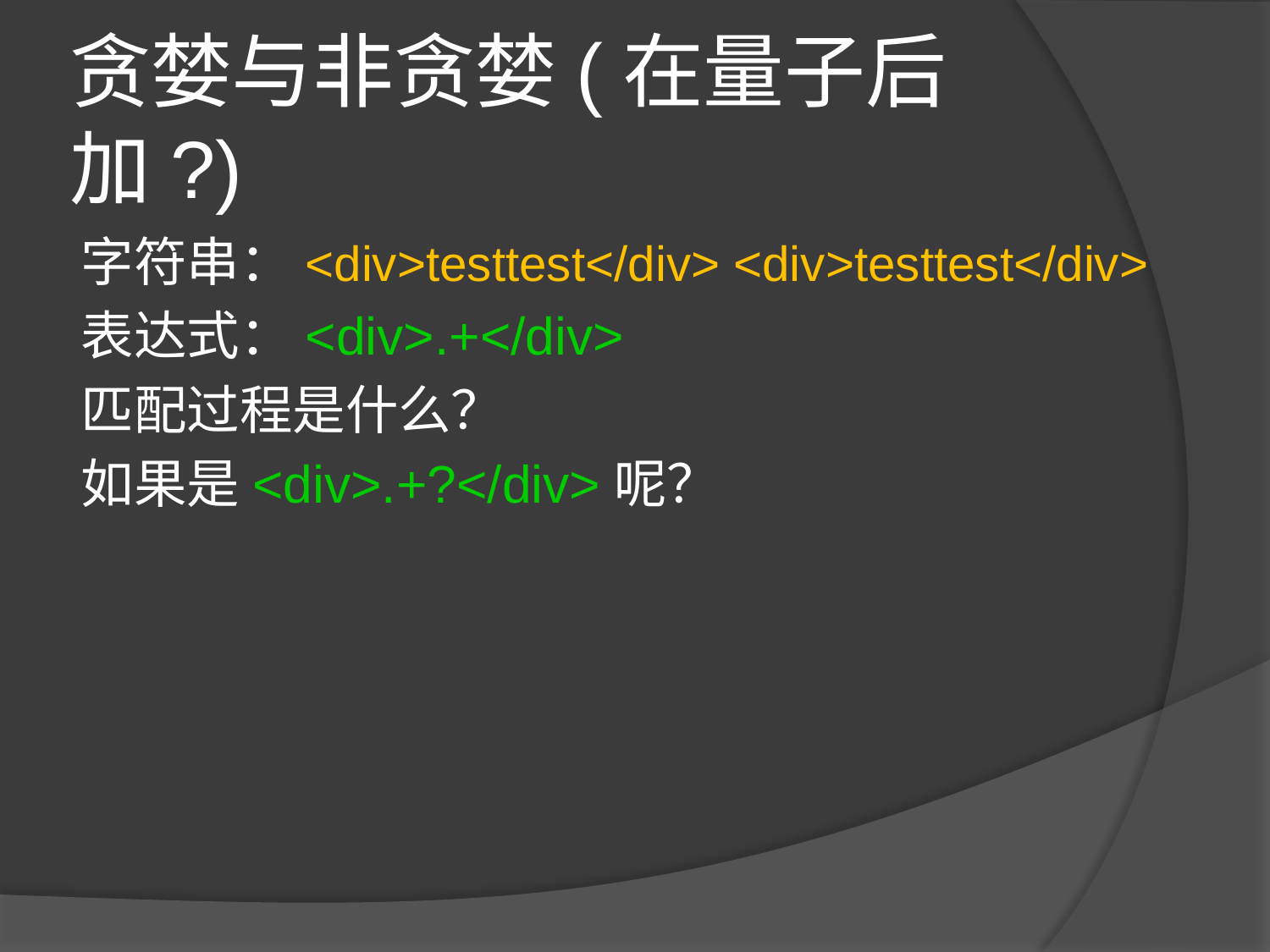

# 贪婪与非贪婪(在量子后加?)
字符串：<div>testtest</div> <div>testtest</div>
表达式：<div>.+</div>
匹配过程是什么？
如果是<div>.+?</div>呢？